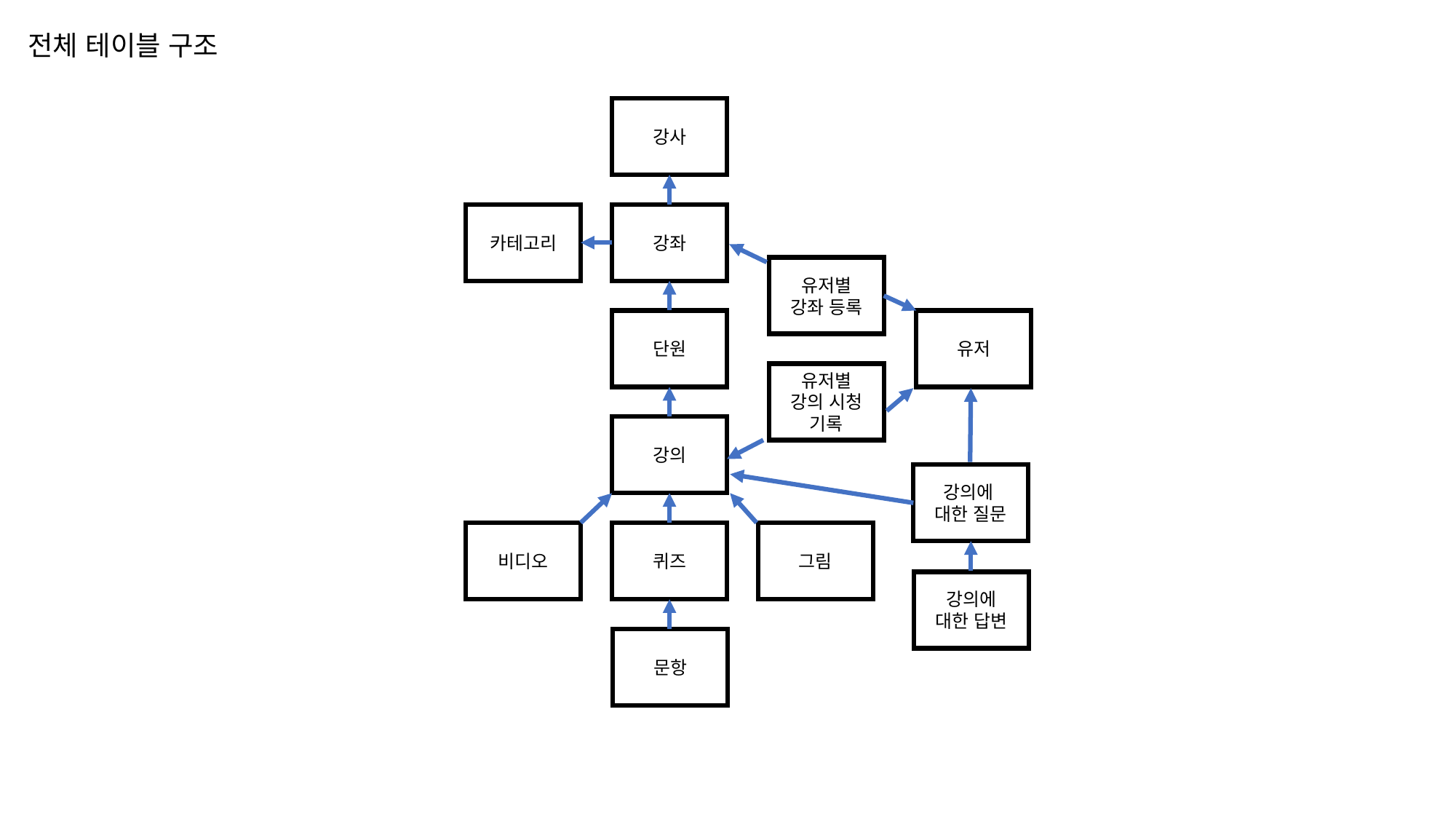

전체 테이블 구조
강사
카테고리
강좌
유저별
강좌 등록
유저
단원
유저별
강의 시청 기록
강의
강의에
대한 질문
비디오
퀴즈
그림
강의에
대한 답변
문항